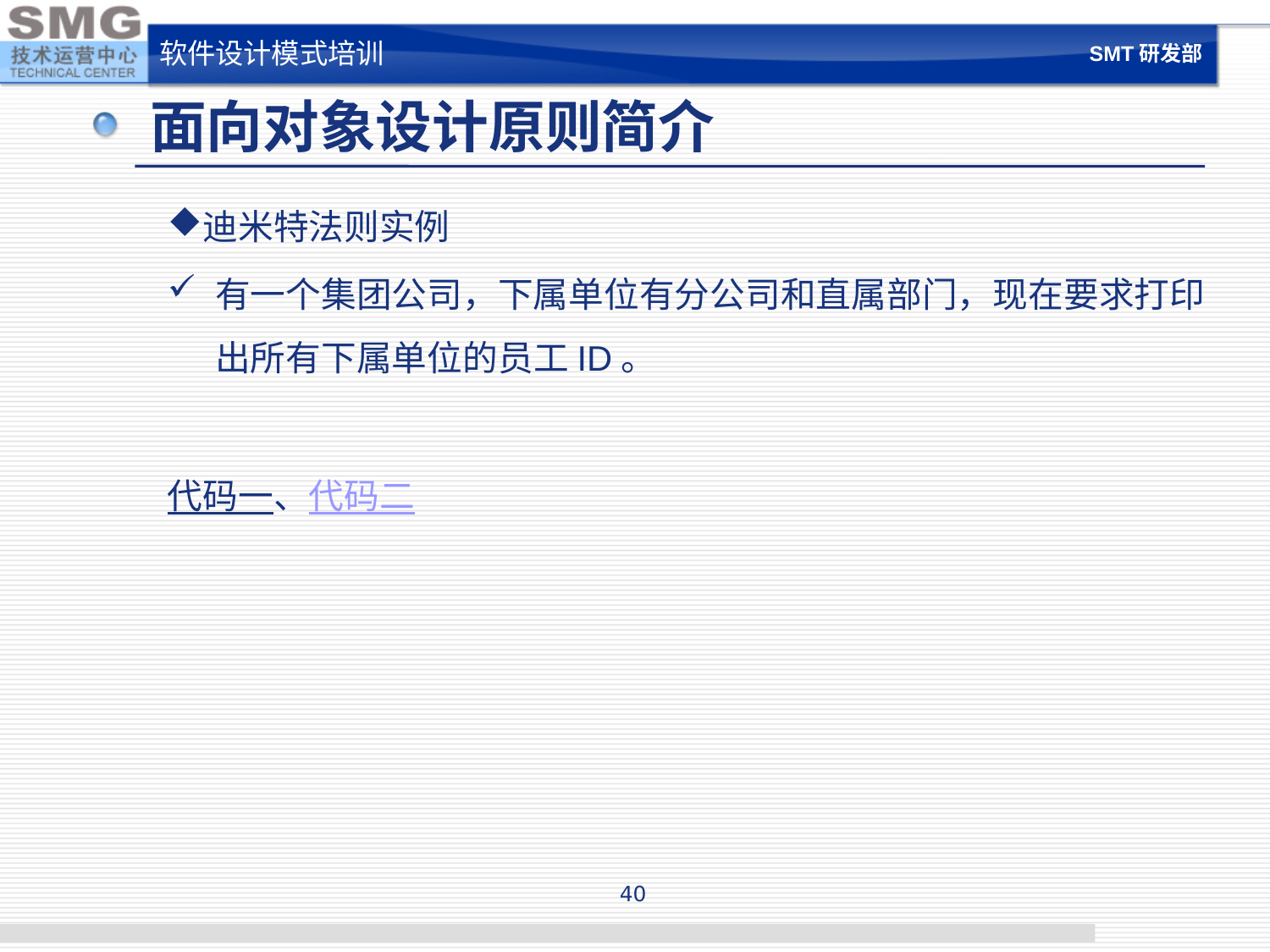

SMT研发部
软件设计模式培训
# 面向对象设计原则简介
迪米特法则实例
有一个集团公司，下属单位有分公司和直属部门，现在要求打印出所有下属单位的员工ID。

代码一、代码二

40